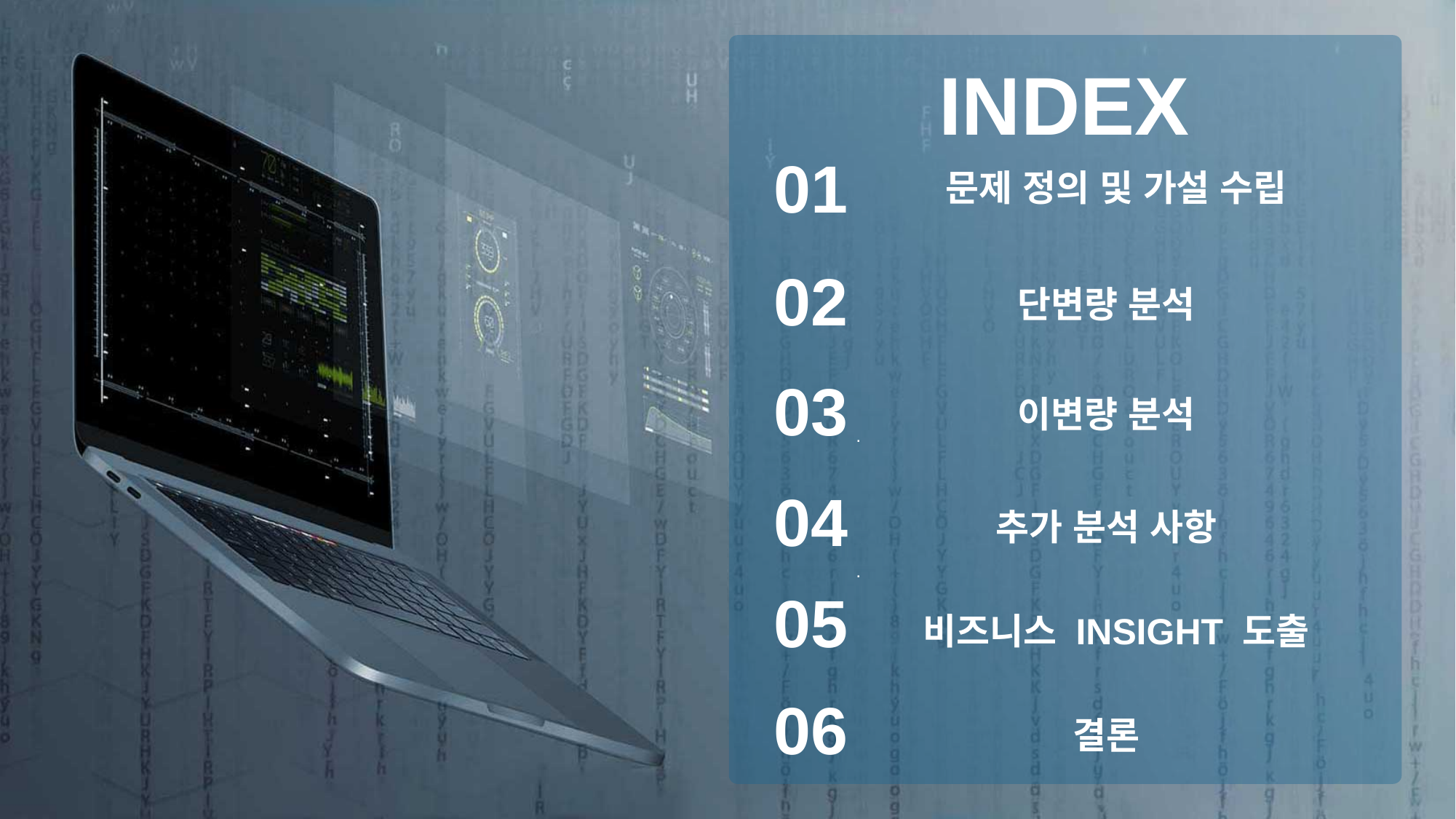

INDEX
01
문제 정의 및 가설 수립
02
단변량 분석
03
이변량 분석
.
04
추가 분석 사항
.
05
비즈니스 INSIGHT 도출
06

결론